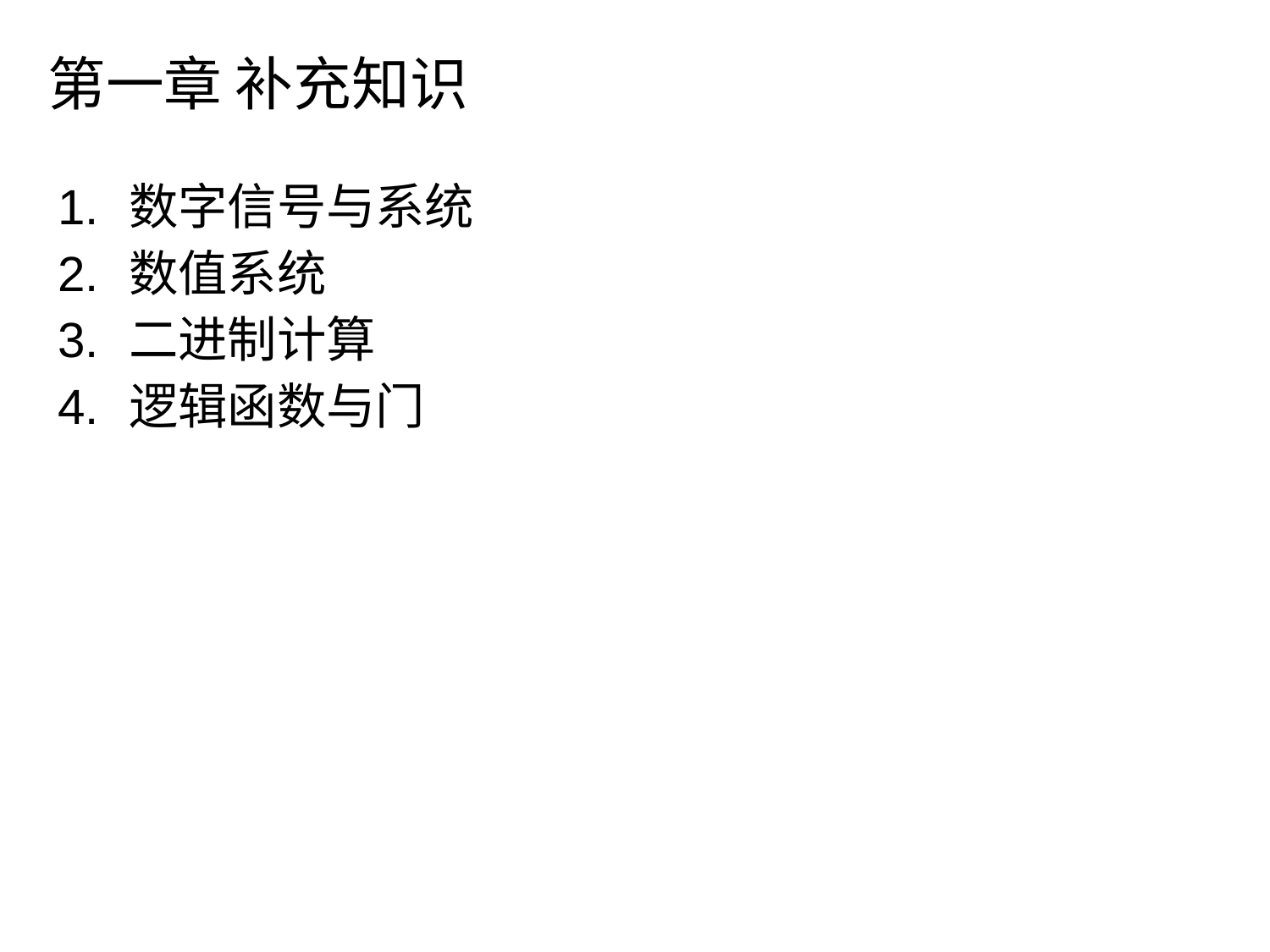

# 第一章 补充知识
数字信号与系统
数值系统
二进制计算
逻辑函数与门